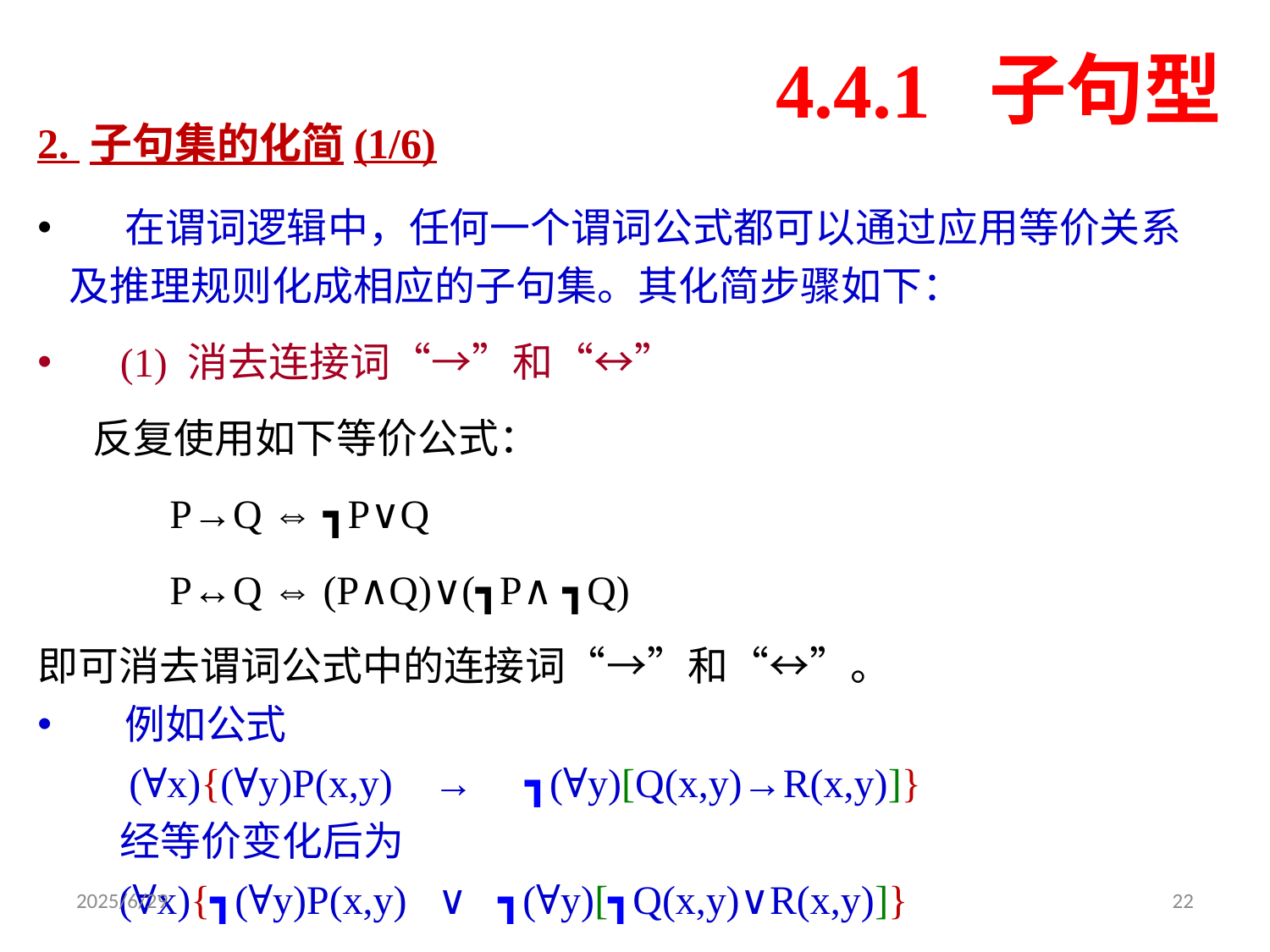

4.4.1  子句型
2. 子句集的化简(1/6)
     在谓词逻辑中，任何一个谓词公式都可以通过应用等价关系及推理规则化成相应的子句集。其化简步骤如下：
     (1) 消去连接词“→”和“↔”
     反复使用如下等价公式：
             P→Q ⇔ ┓P∨Q
             P↔Q ⇔ (P∧Q)∨(┓P∧ ┓Q)
即可消去谓词公式中的连接词“→”和“↔”。
     例如公式
         (∀x){(∀y)P(x,y)    →     ┓(∀y)[Q(x,y)→R(x,y)]}
        经等价变化后为
        (∀x){┓(∀y)P(x,y)   ∨   ┓(∀y)[┓Q(x,y)∨R(x,y)]}
2025/6/29
22